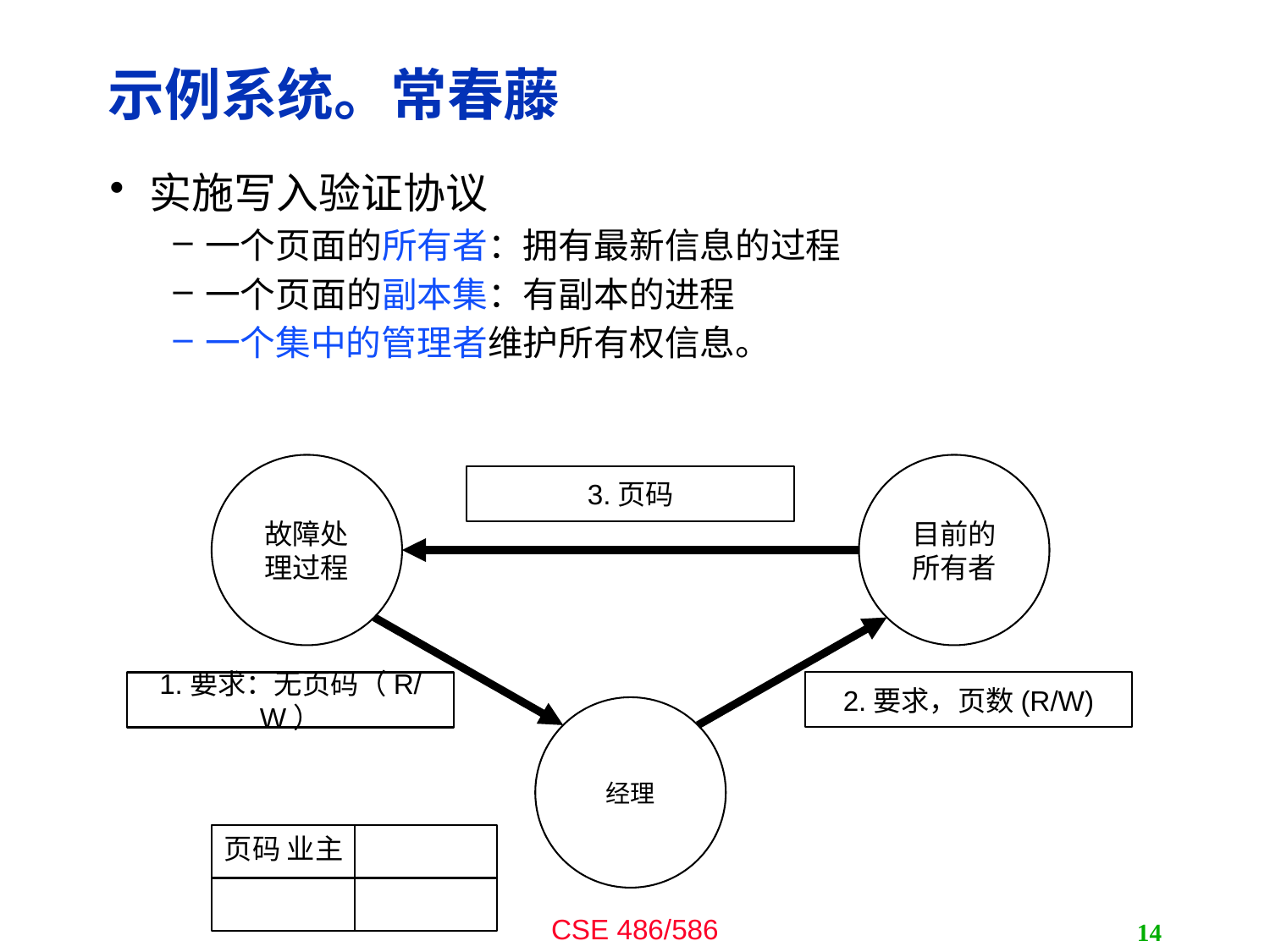

# 示例系统。常春藤
实施写入验证协议
一个页面的所有者：拥有最新信息的过程
一个页面的副本集：有副本的进程
一个集中的管理者维护所有权信息。
故障处理过程
目前的所有者
3.页码
2.要求，页数(R/W)
1.要求：无页码（R/W）
经理
页码 业主
14